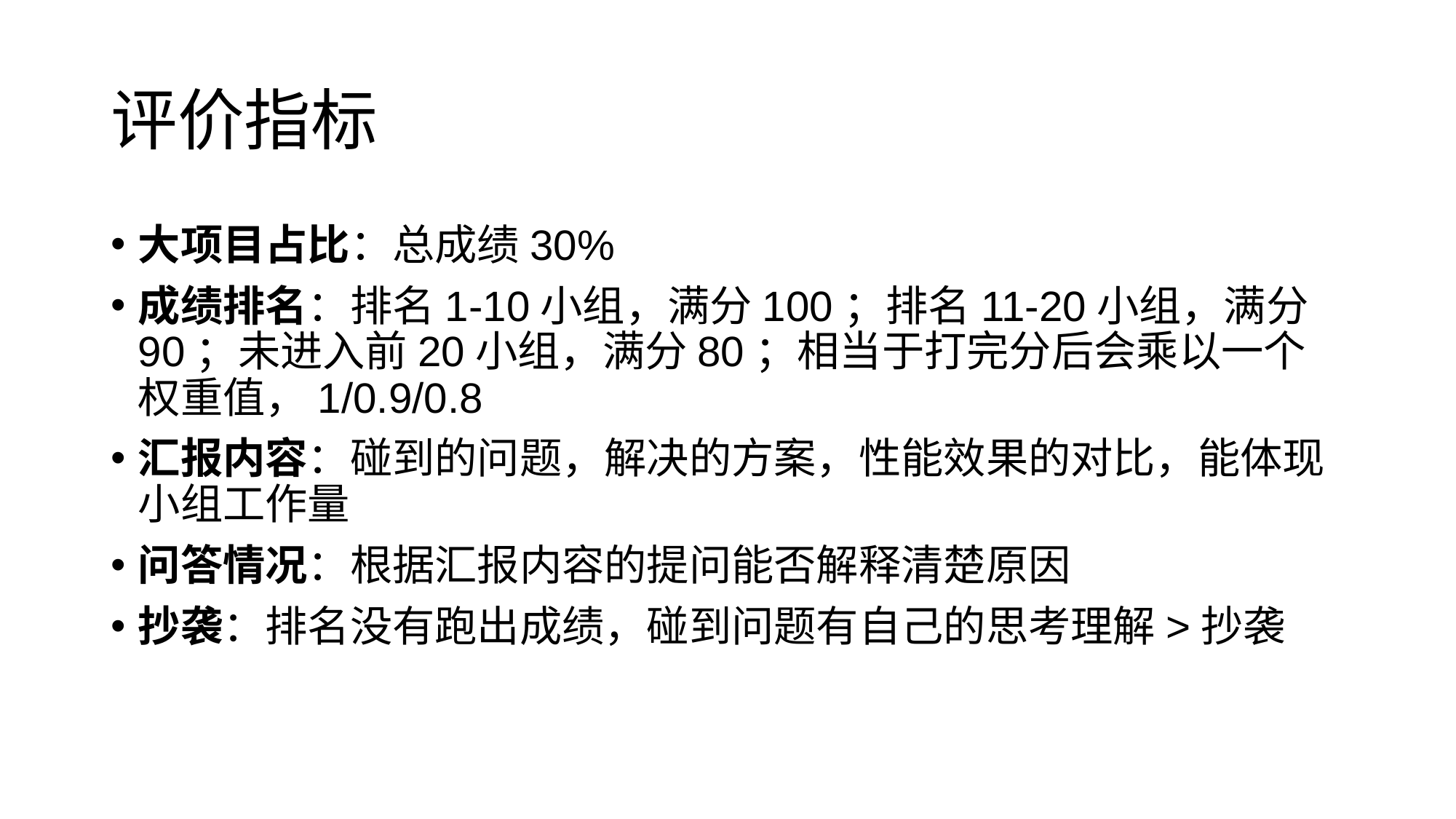

# 评价指标
大项目占比：总成绩30%
成绩排名：排名1-10小组，满分100；排名11-20小组，满分90；未进入前20小组，满分80；相当于打完分后会乘以一个权重值，1/0.9/0.8
汇报内容：碰到的问题，解决的方案，性能效果的对比，能体现小组工作量
问答情况：根据汇报内容的提问能否解释清楚原因
抄袭：排名没有跑出成绩，碰到问题有自己的思考理解>抄袭